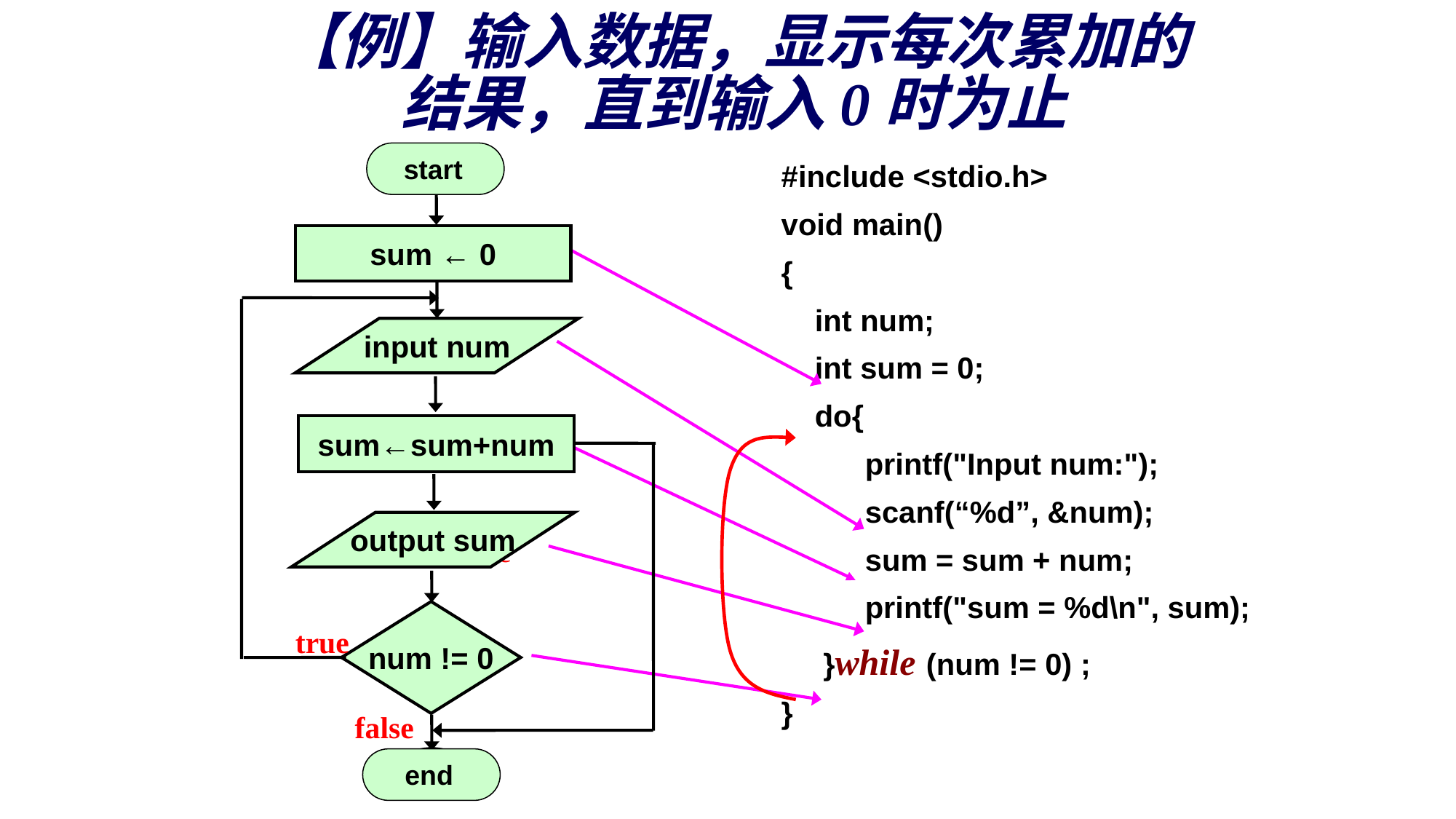

【例】输入数据，显示每次累加的结果，直到输入0时为止

start

sum ← 0

input num

sum←sum+num

output sum
true

num != 0

false

true

end
#include <stdio.h>
void main()
{
    int num;
    int sum = 0;
    do{
          printf("Input num:");
          scanf(“%d”, &num);
          sum = sum + num;
          printf("sum = %d\n", sum);
     }while (num != 0) ;
}